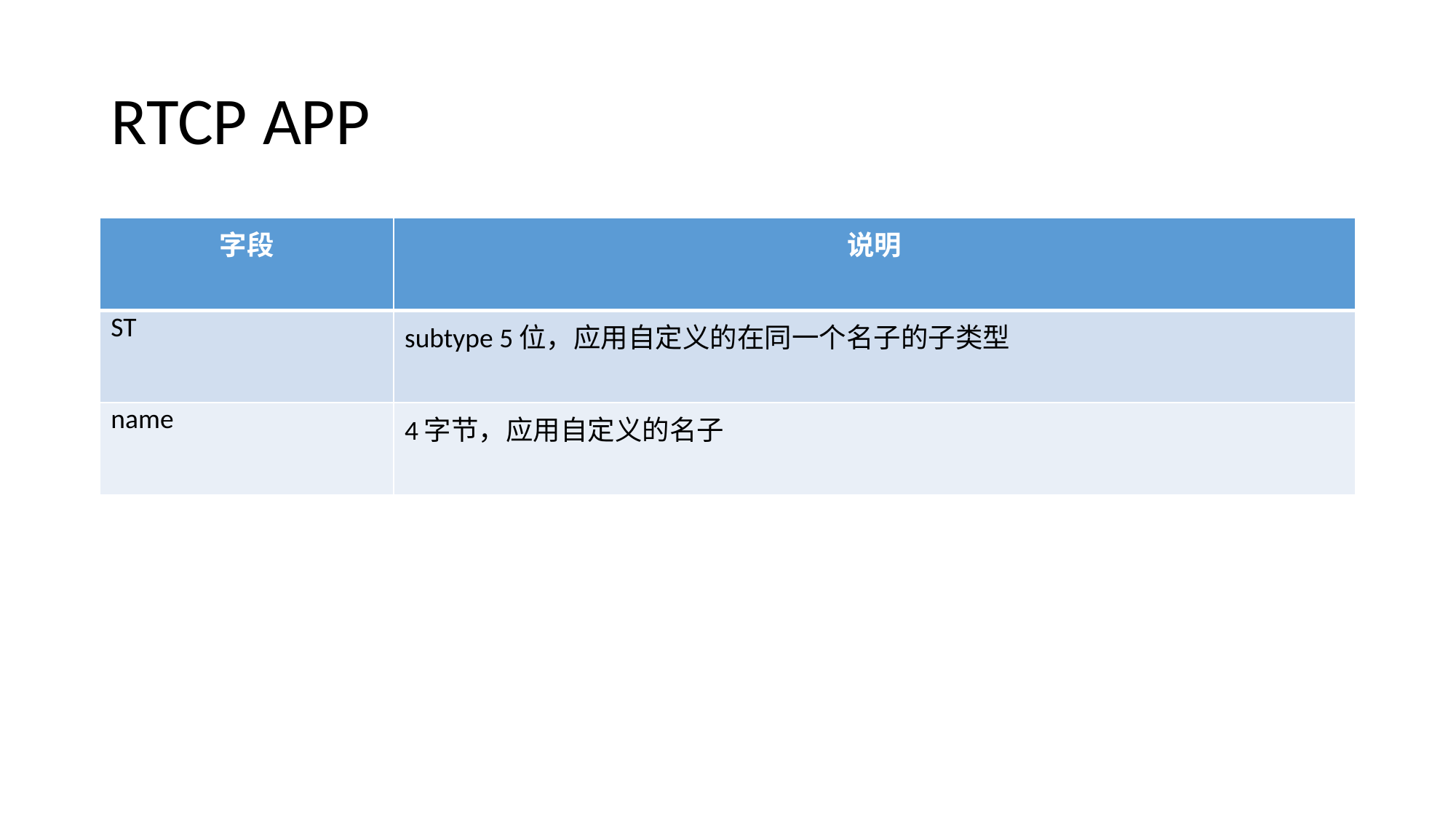

# RTCP APP
| 字段 | 说明 |
| --- | --- |
| ST | subtype 5位，应用自定义的在同一个名子的子类型 |
| name | 4字节，应用自定义的名子 |